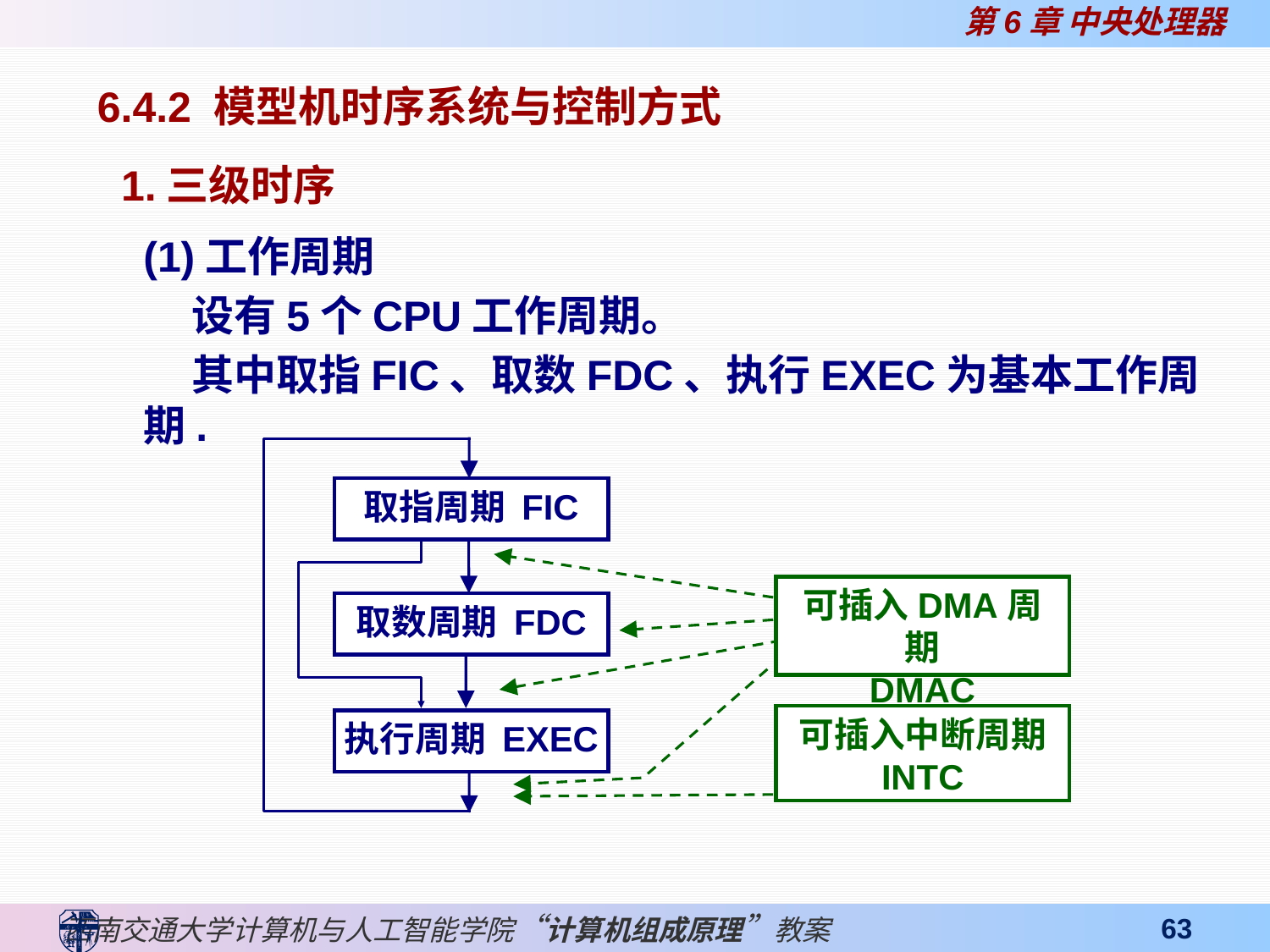

6.4.2 模型机时序系统与控制方式
  1.三级时序
(1)工作周期
    设有5个CPU工作周期。
    其中取指FIC、取数FDC、执行EXEC为基本工作周期.

取指周期 FIC

可插入DMA周期
DMAC
取数周期 FDC

可插入中断周期
INTC
执行周期 EXEC